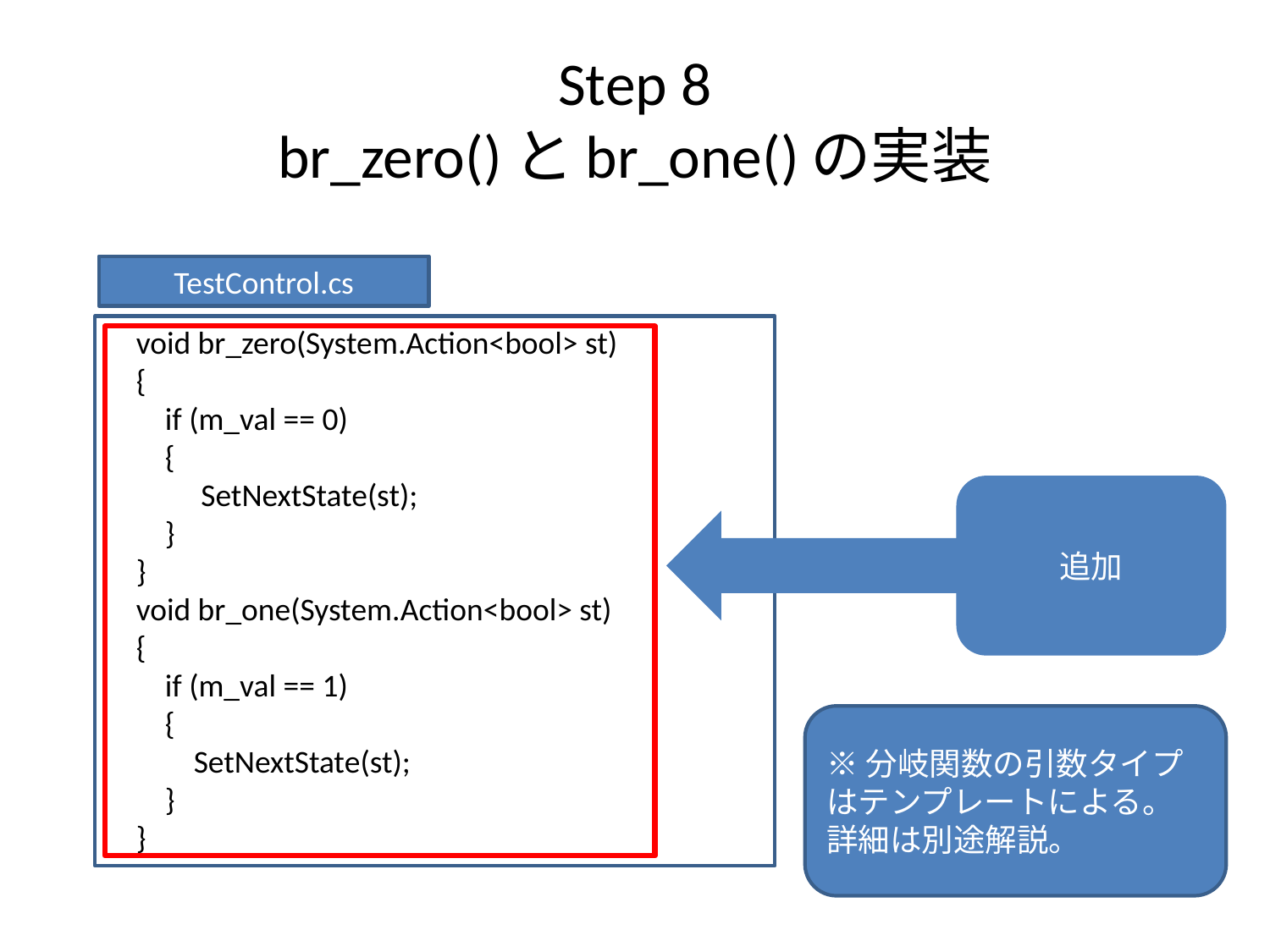

# Step 8 br_zero()とbr_one()の実装
TestControl.cs
    void br_zero(System.Action<bool> st)
    {
        if (m_val == 0)
        {
             SetNextState(st);
        }
    }
    void br_one(System.Action<bool> st)
    {
        if (m_val == 1)
        {
            SetNextState(st);
        }
    }

追加

※分岐関数の引数タイプはテンプレートによる。
詳細は別途解説。